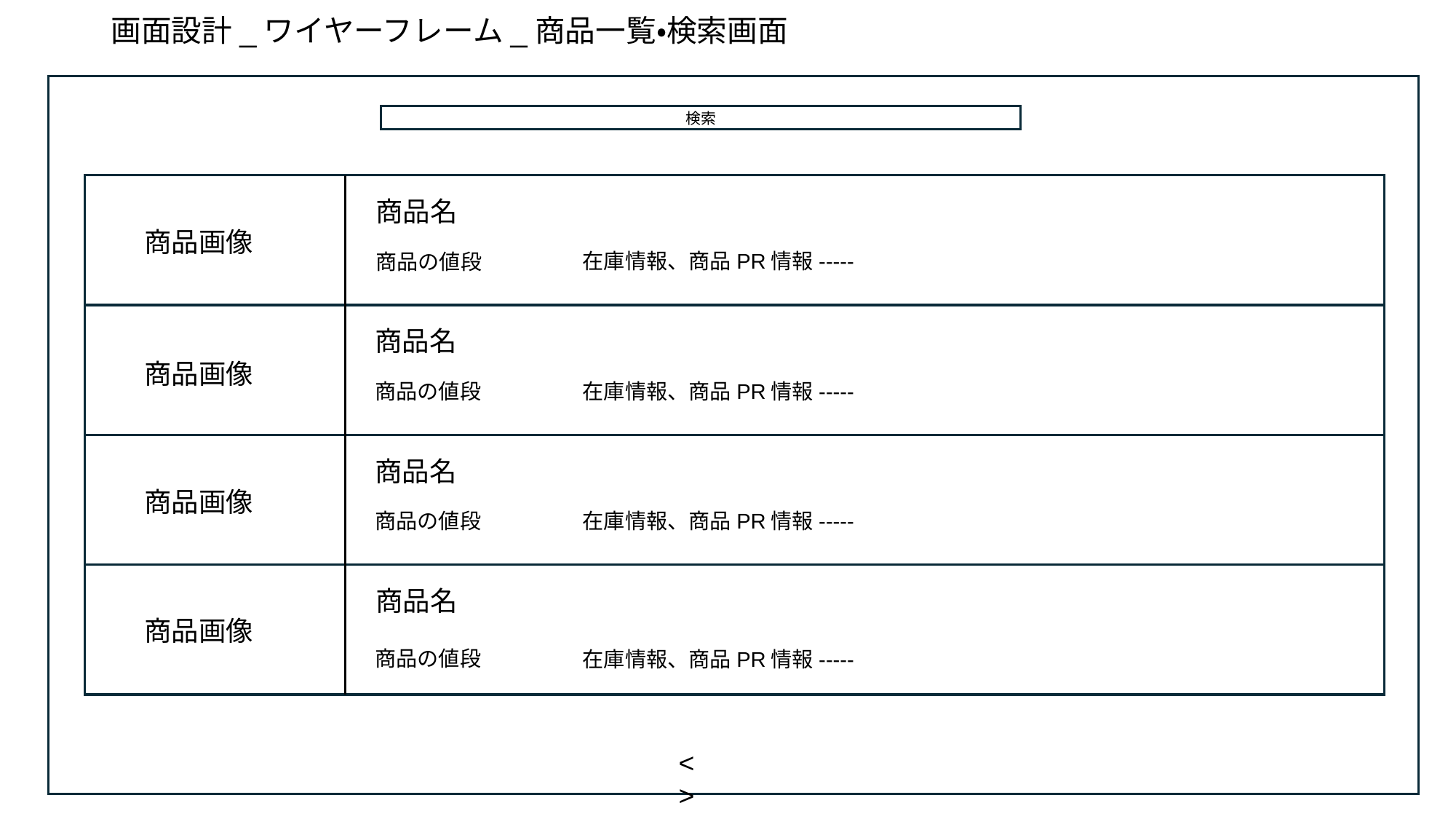

# 画面設計_ワイヤーフレーム_商品一覧・検索画面

検索

商品名
商品画像
在庫情報、商品PR情報-----
商品の値段

商品名
商品画像
商品の値段
在庫情報、商品PR情報-----

商品名
商品画像
商品の値段
在庫情報、商品PR情報-----

商品名
商品画像
商品の値段
在庫情報、商品PR情報-----
<　　>